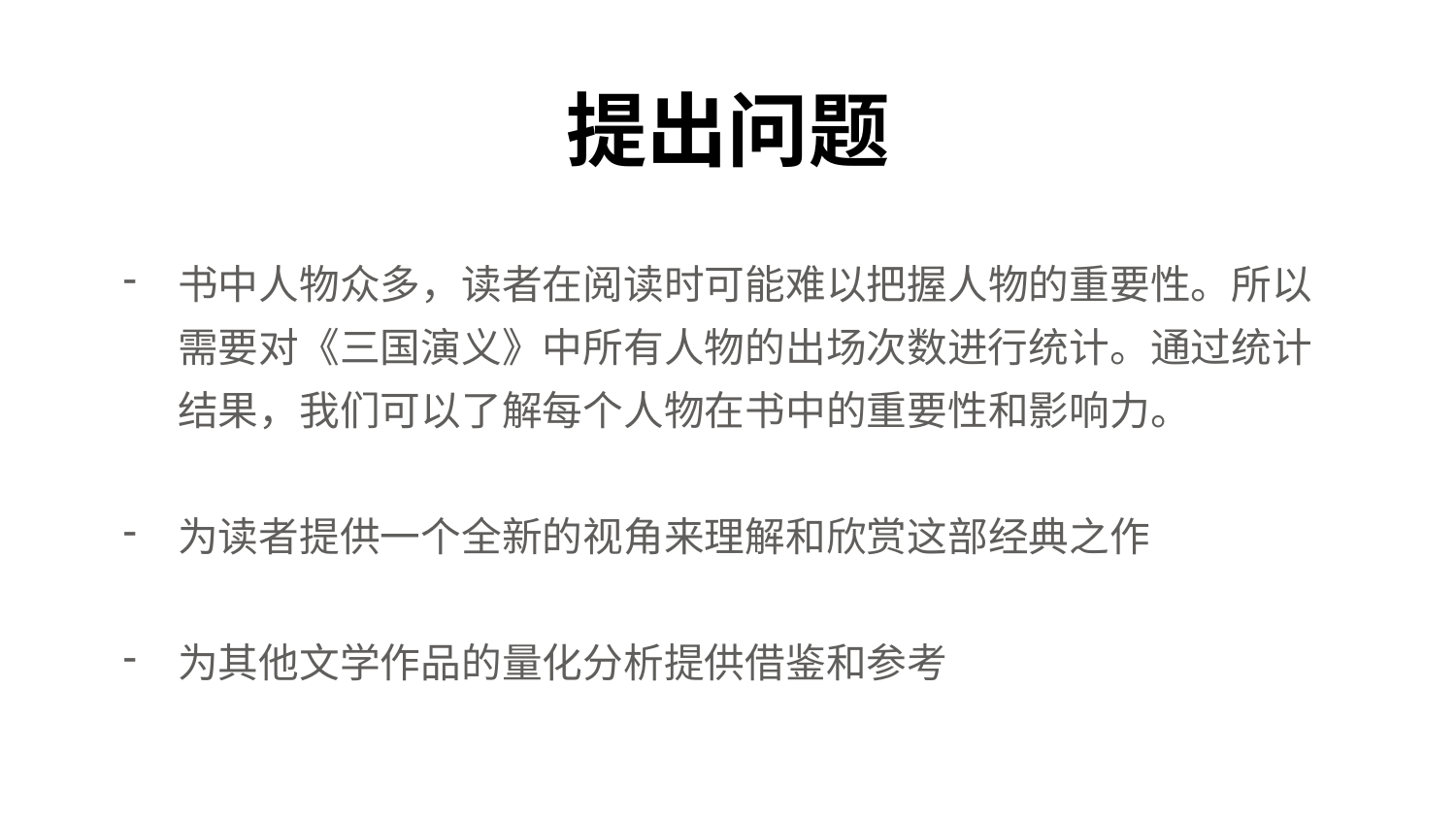

提出问题
书中人物众多，读者在阅读时可能难以把握人物的重要性。所以需要对《三国演义》中所有人物的出场次数进行统计。通过统计结果，我们可以了解每个人物在书中的重要性和影响力。

为读者提供一个全新的视角来理解和欣赏这部经典之作

为其他文学作品的量化分析提供借鉴和参考